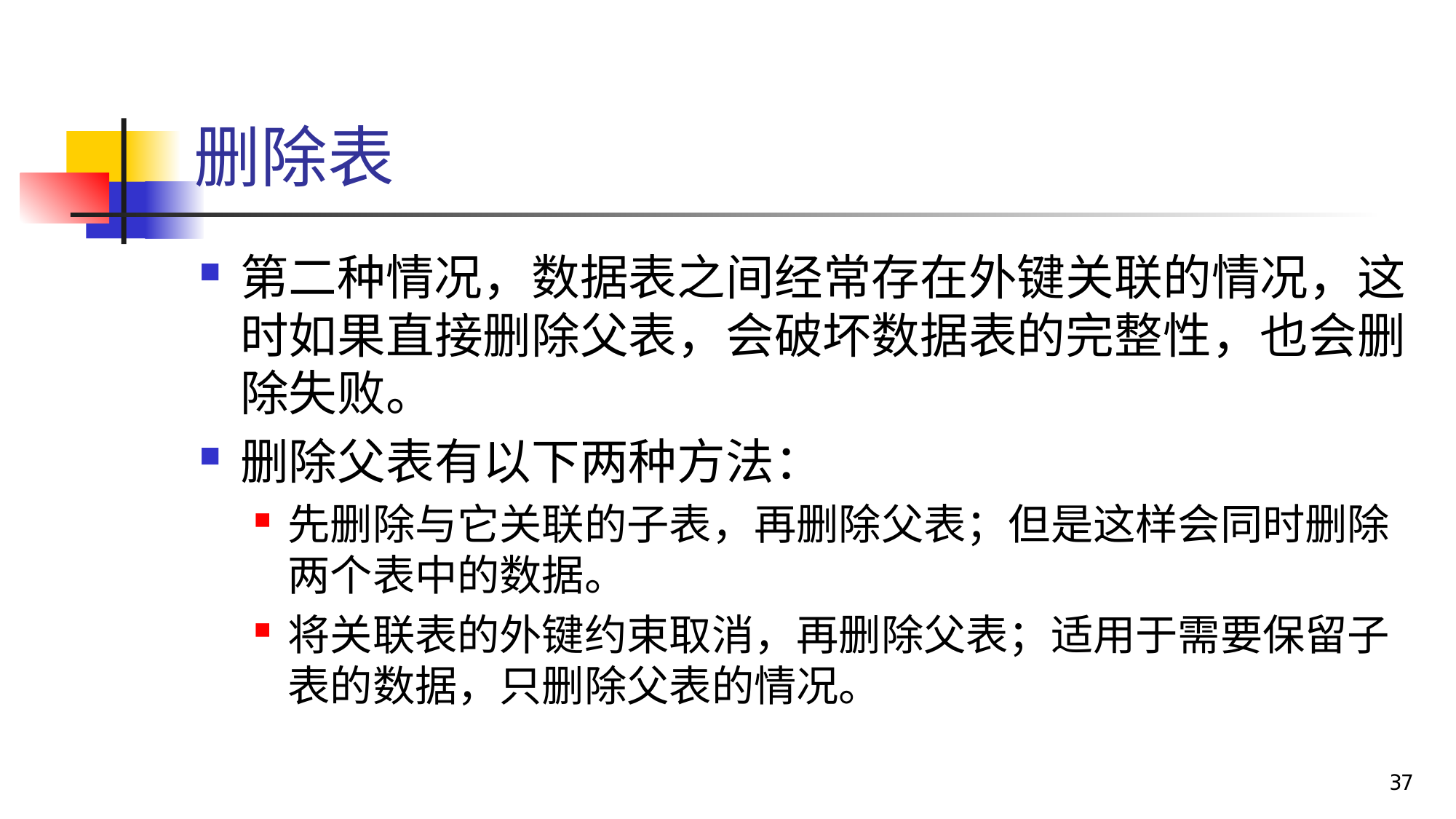

# 删除表
第二种情况，数据表之间经常存在外键关联的情况，这时如果直接删除父表，会破坏数据表的完整性，也会删除失败。
删除父表有以下两种方法：
先删除与它关联的子表，再删除父表；但是这样会同时删除两个表中的数据。
将关联表的外键约束取消，再删除父表；适用于需要保留子表的数据，只删除父表的情况。

37